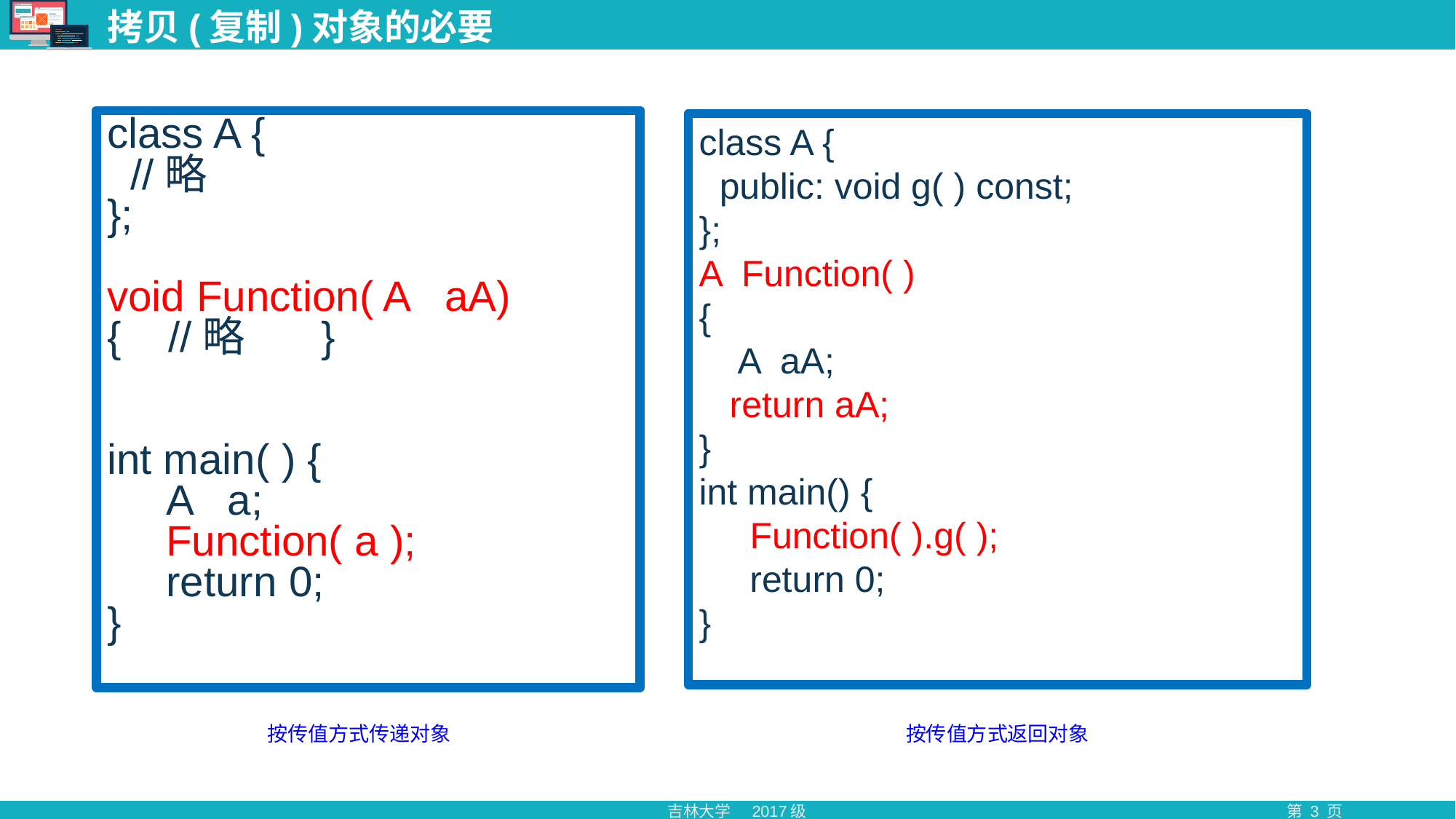

# 拷贝(复制)对象的必要
class A {
  //略
};

void Function( A   aA)
{    //略       }

int main( ) {
     A   a;
     Function( a );
     return 0;
}

class A {
  public: void g( ) const;
};
A  Function( )
{
    A  aA;
   return aA;
}
int main() {
     Function( ).g( );
     return 0;
}

按传值方式传递对象
按传值方式返回对象